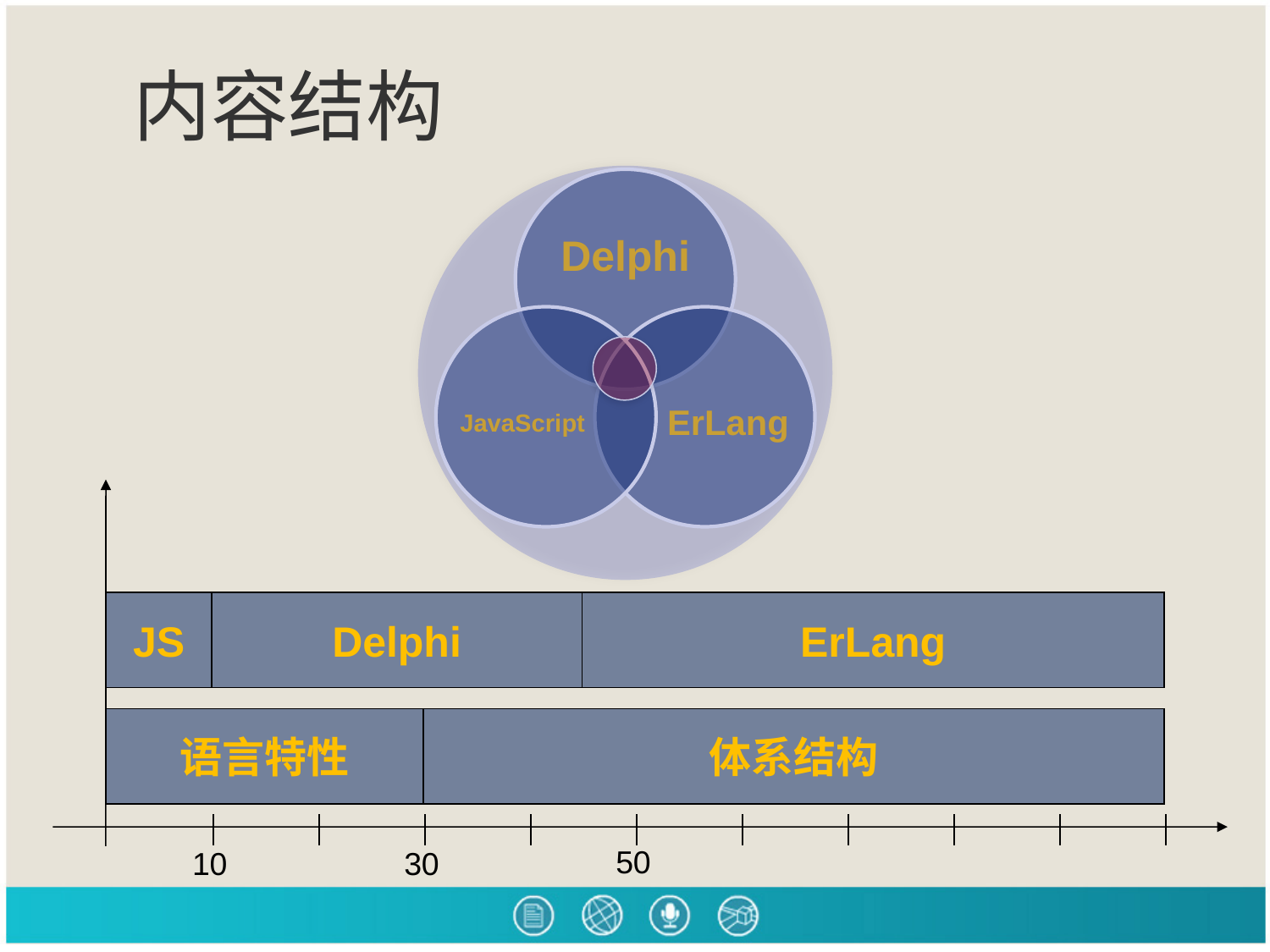

内容结构

Delphi

JavaScript

ErLang

JS
Delphi
ErLang
语言特性
体系结构
|  |  |  |  |  |  |  |  |  |  |
| --- | --- | --- | --- | --- | --- | --- | --- | --- | --- |
50
10
30